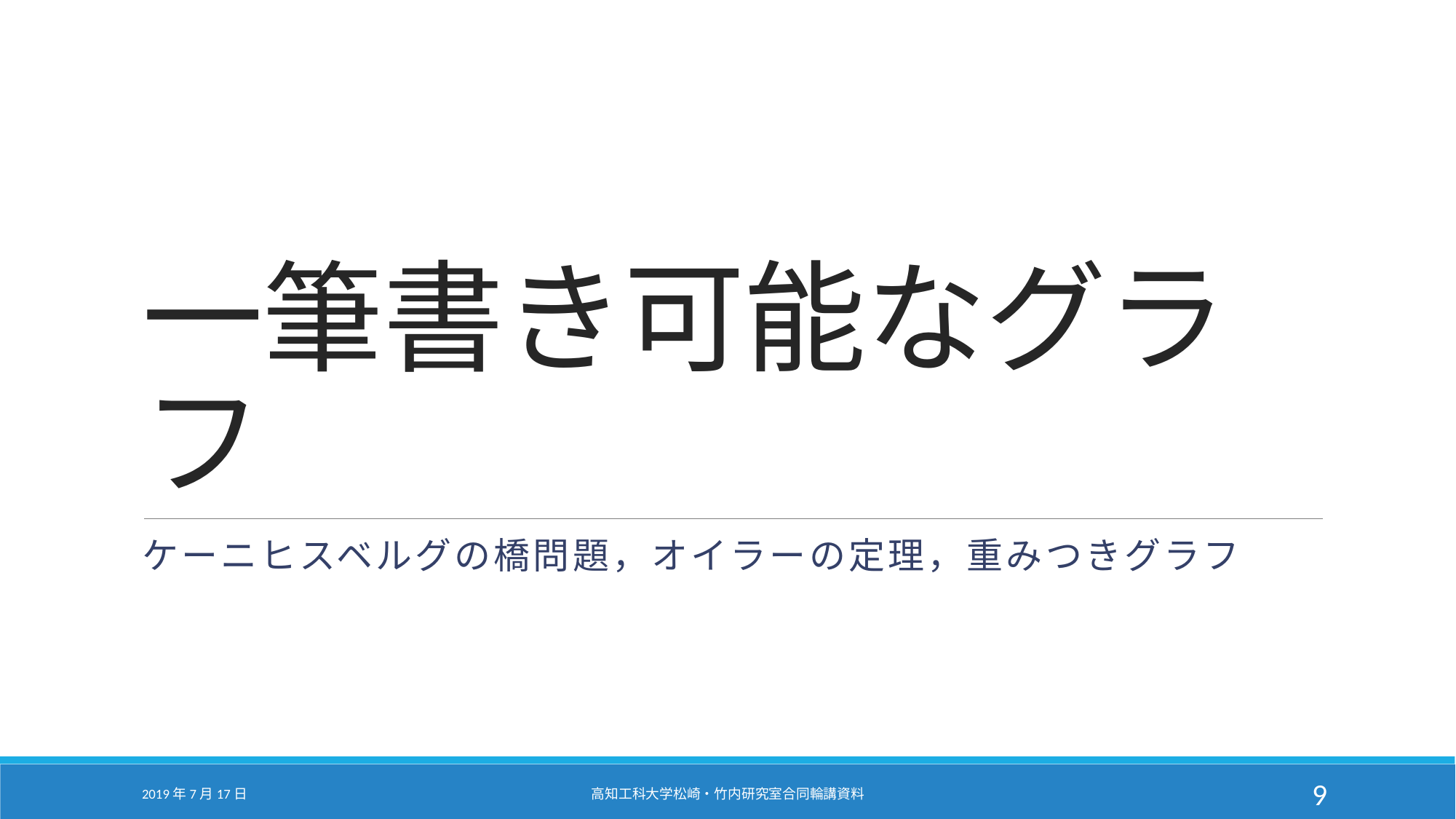

# 一筆書き可能なグラフ
ケーニヒスベルグの橋問題，オイラーの定理，重みつきグラフ
2019年7月17日
高知工科大学松崎・竹内研究室合同輪講資料
9